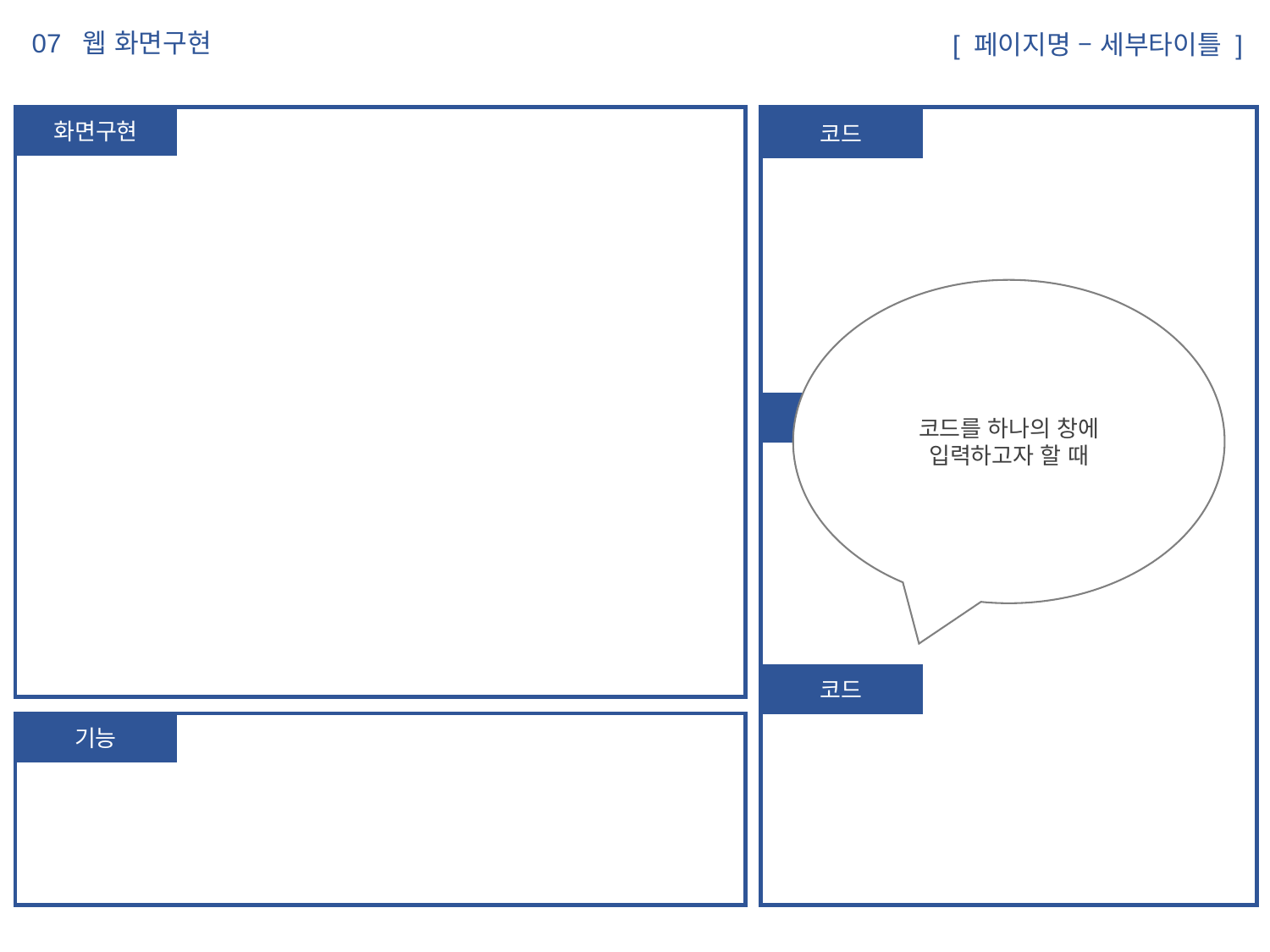

07  웹 화면구현
 [ 페이지명 – 세부타이틀 ]

화면구현
코드
코드를 하나의 창에
입력하고자 할 때
코드
코드
기능